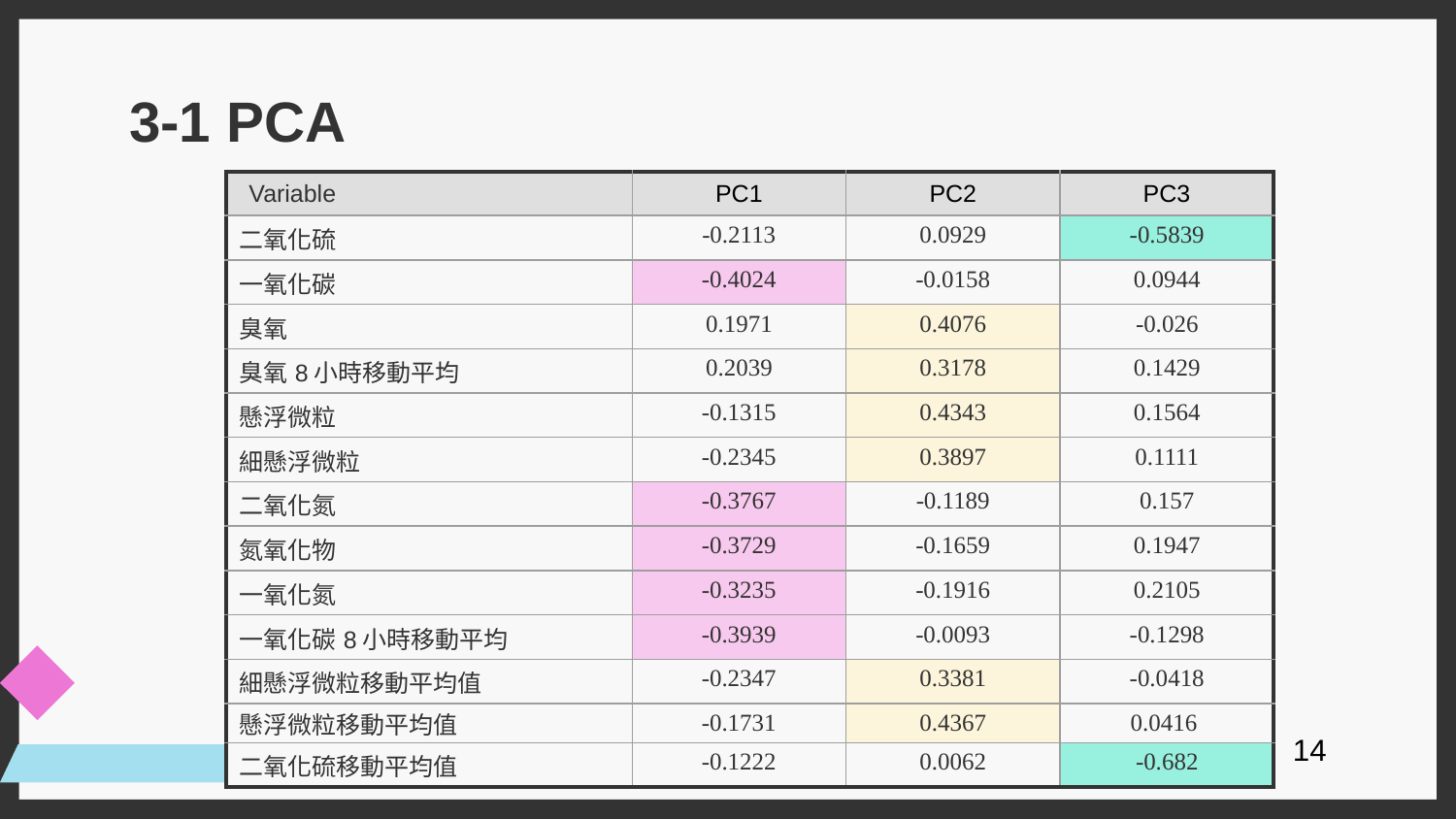

# 3-1 PCA

| Variable | PC1 | PC2 | PC3 |
| --- | --- | --- | --- |
| 二氧化硫 | -0.2113 | 0.0929 | -0.5839 |
| 一氧化碳 | -0.4024 | -0.0158 | 0.0944 |
| 臭氧 | 0.1971 | 0.4076 | -0.026 |
| 臭氧8小時移動平均 | 0.2039 | 0.3178 | 0.1429 |
| 懸浮微粒 | -0.1315 | 0.4343 | 0.1564 |
| 細懸浮微粒 | -0.2345 | 0.3897 | 0.1111 |
| 二氧化氮 | -0.3767 | -0.1189 | 0.157 |
| 氮氧化物 | -0.3729 | -0.1659 | 0.1947 |
| 一氧化氮 | -0.3235 | -0.1916 | 0.2105 |
| 一氧化碳8小時移動平均 | -0.3939 | -0.0093 | -0.1298 |
| 細懸浮微粒移動平均值 | -0.2347 | 0.3381 | -0.0418 |
| 懸浮微粒移動平均值 | -0.1731 | 0.4367 | 0.0416 |
| 二氧化硫移動平均值 | -0.1222 | 0.0062 | -0.682 |